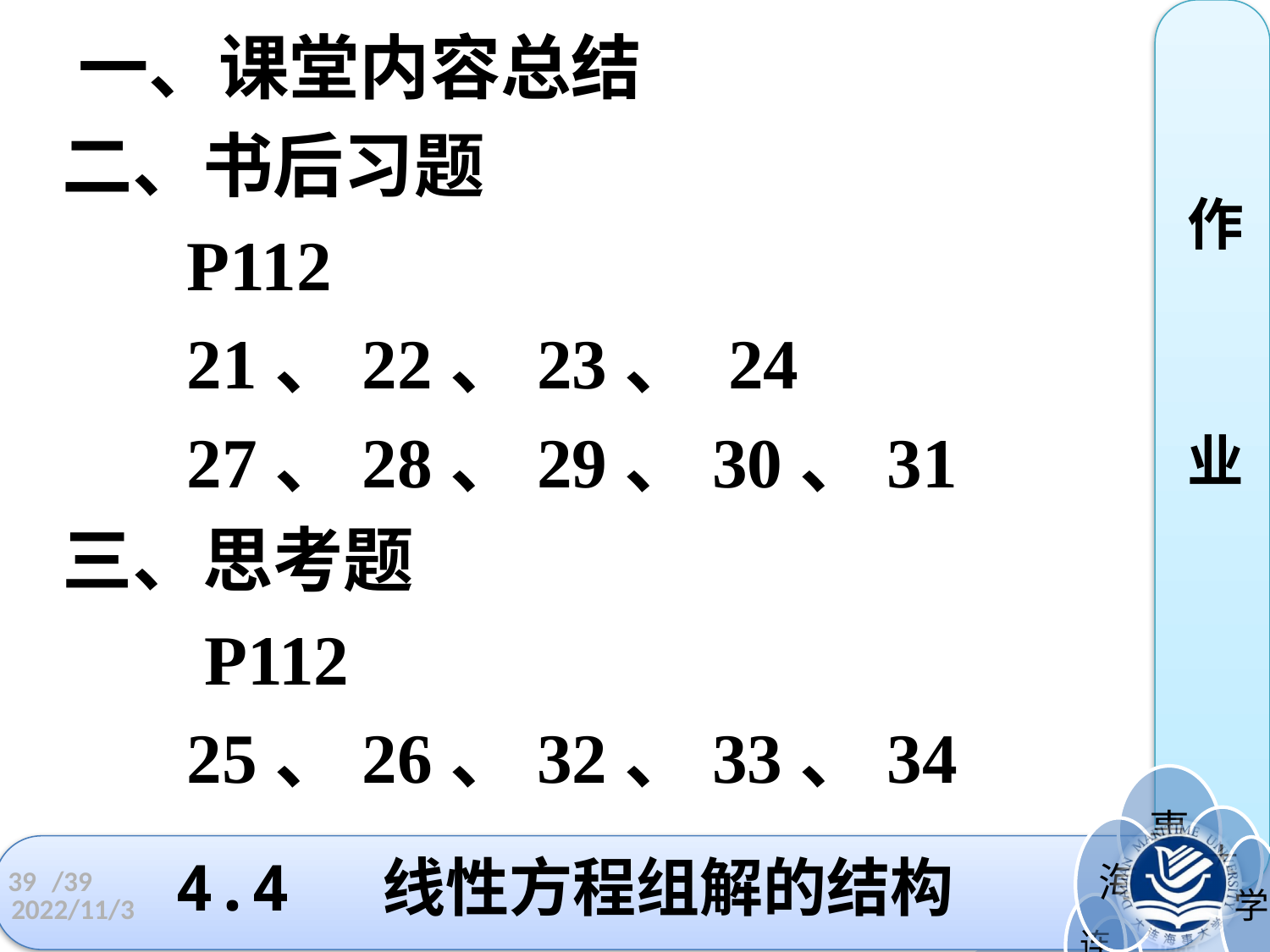

一、课堂内容总结
 二、书后习题
         P112
         21、22、23、 24
         27、28、29、30、31
 三、思考题
          P112
         25、26、32、33、34

作

业
# 4.4  线性方程组解的结构
39
/39
2022/11/3